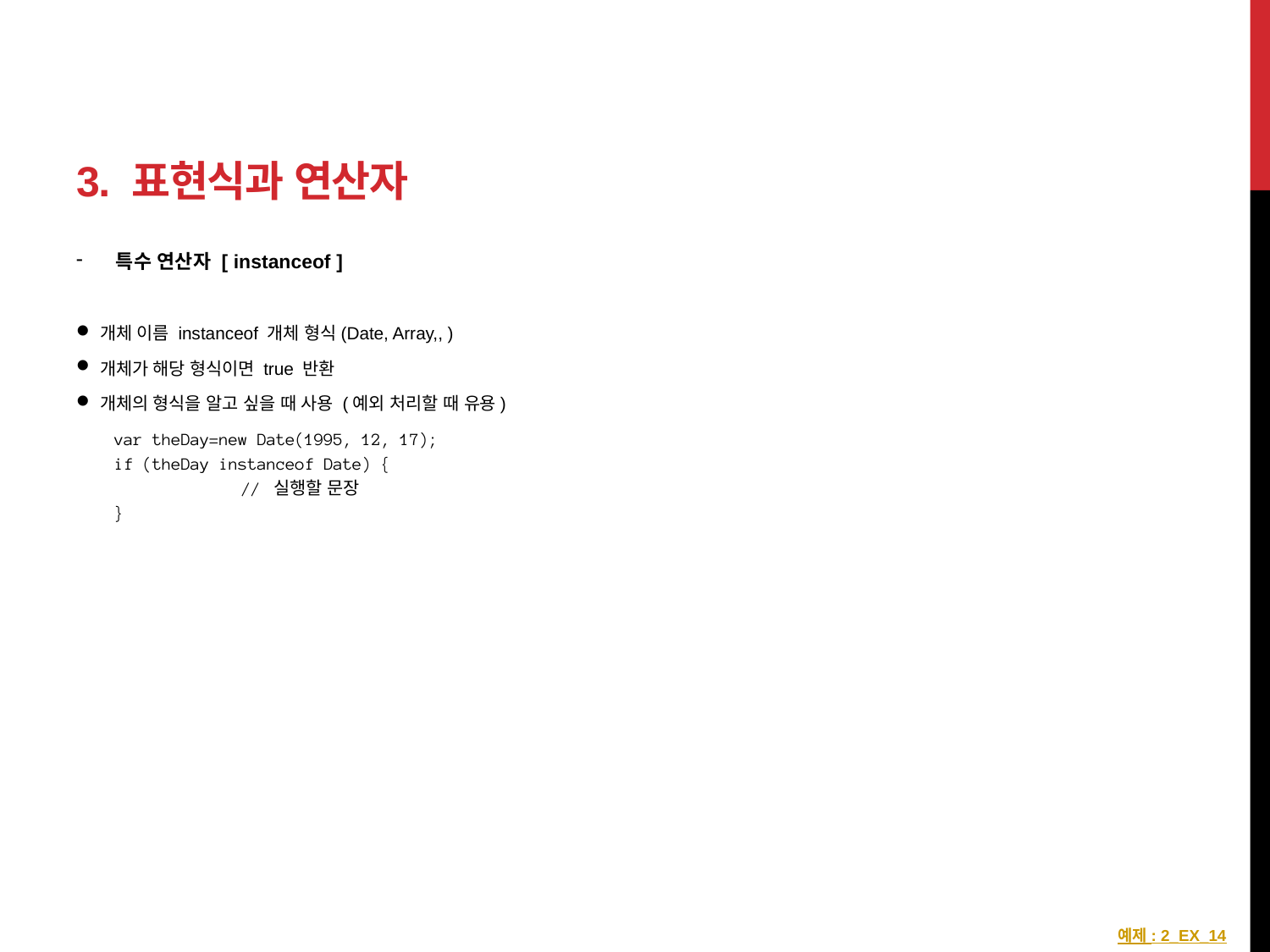

# 3. 표현식과 연산자

특수 연산자 [ instanceof ]

개체 이름 instanceof 개체 형식(Date, Array,, )
개체가 해당 형식이면 true 반환
개체의 형식을 알고 싶을 때 사용 (예외 처리할 때 유용)
var theDay=new Date(1995, 12, 17);
if (theDay instanceof Date) {
	// 실행할 문장
}

예제 : 2_EX_14